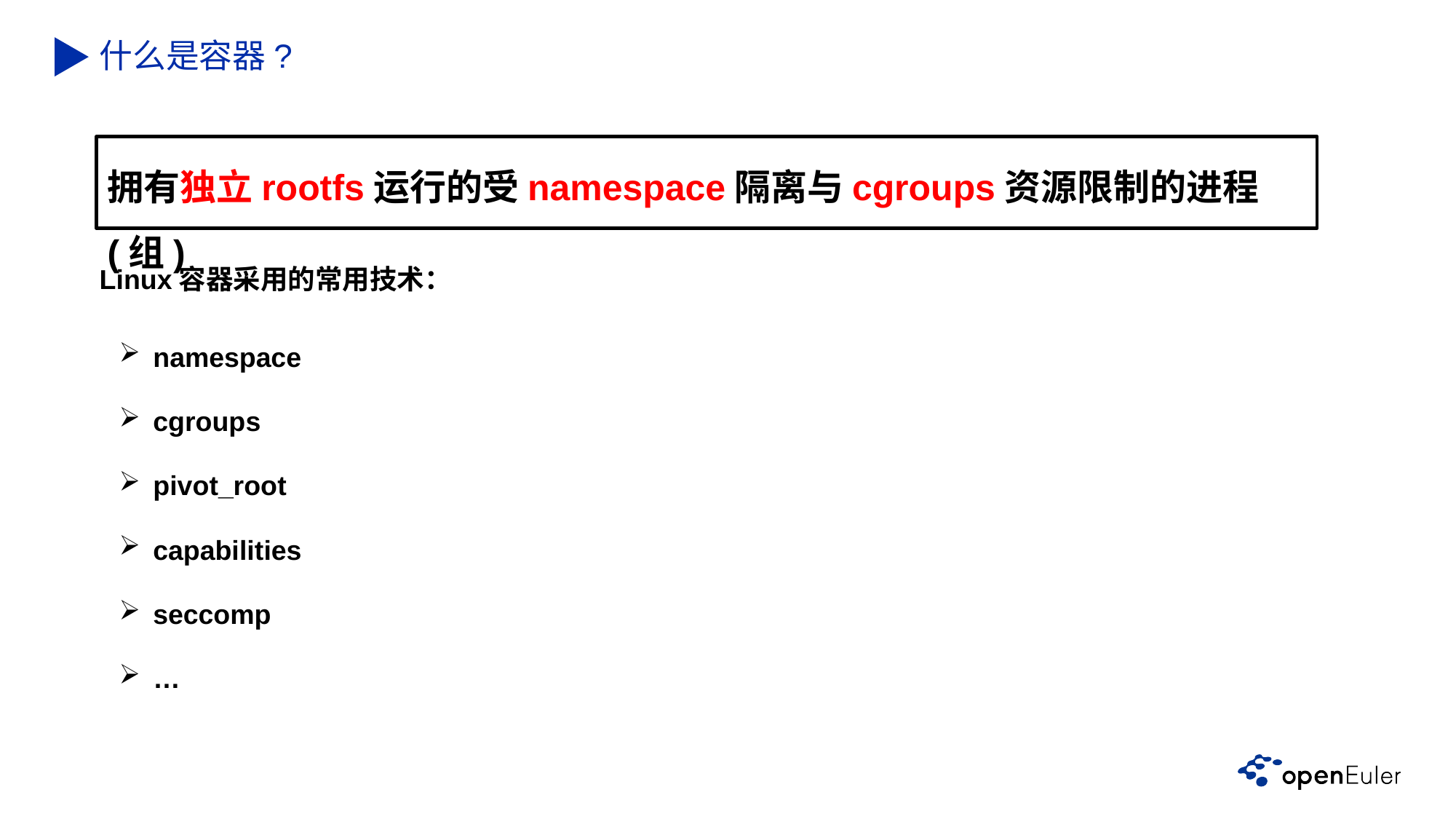

什么是容器?
拥有独立rootfs运行的受namespace隔离与cgroups资源限制的进程(组)
Linux容器采用的常用技术：
namespace
cgroups
pivot_root
capabilities
seccomp
…